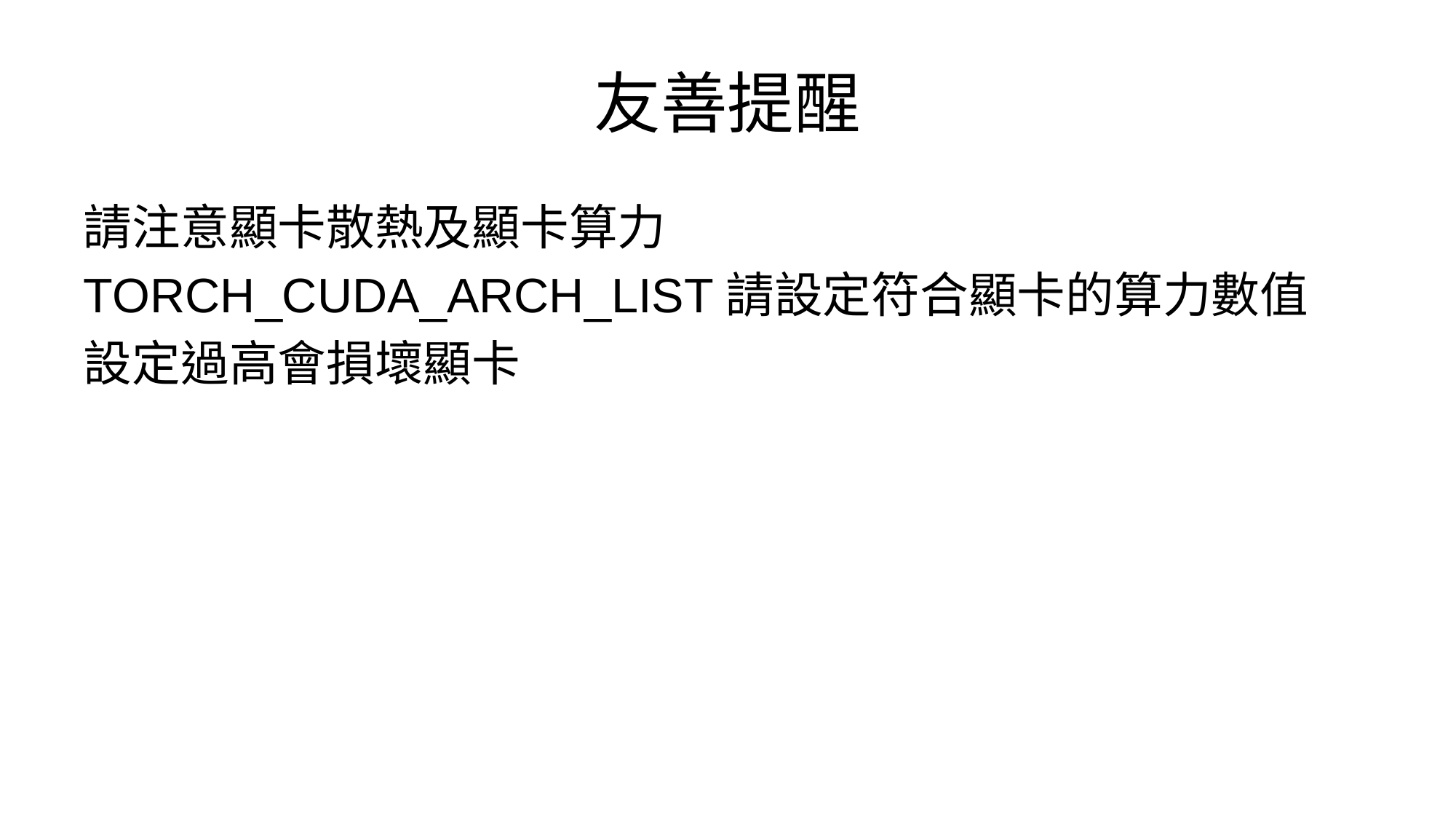

# 友善提醒
請注意顯卡散熱及顯卡算力
TORCH_CUDA_ARCH_LIST請設定符合顯卡的算力數值
設定過高會損壞顯卡